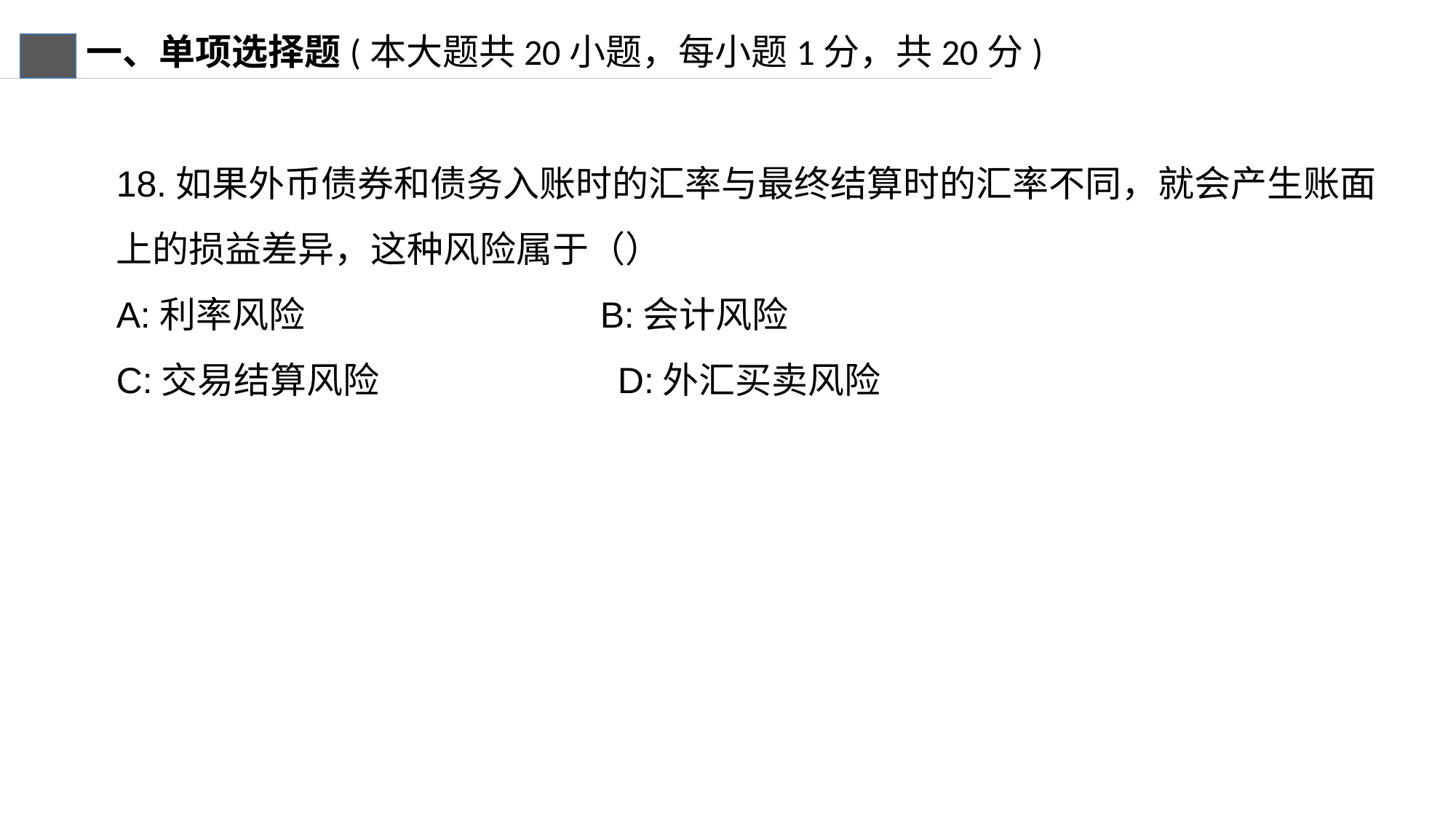

一、单项选择题(本大题共20小题，每小题1分，共20分)

18.如果外币债券和债务入账时的汇率与最终结算时的汇率不同，就会产生账面上的损益差异，这种风险属于（）
A:利率风险                                   B:会计风险
C:交易结算风险                            D:外汇买卖风险